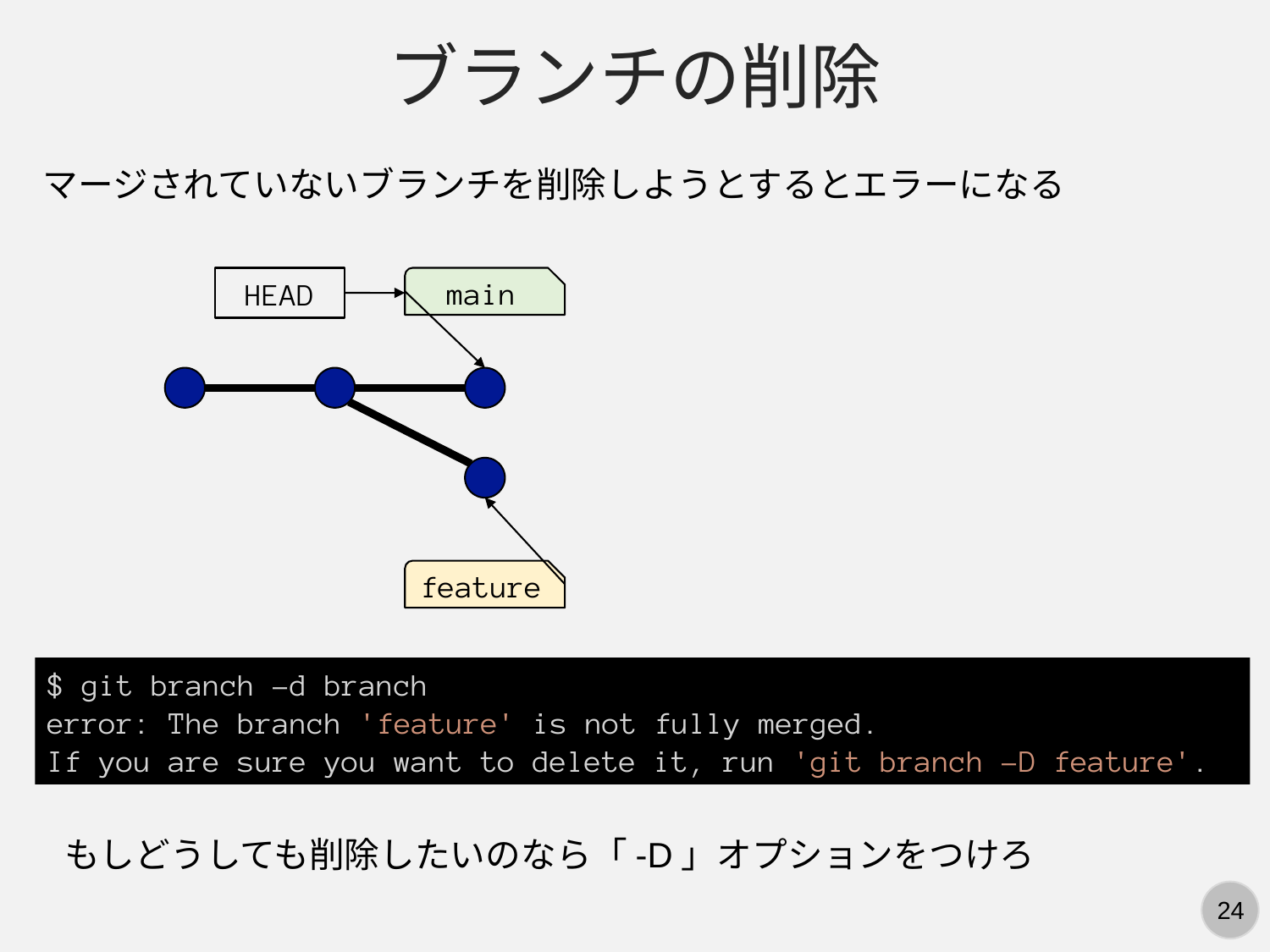

ブランチの削除
マージされていないブランチを削除しようとするとエラーになる
HEAD
main

feature
$ git branch -d branch
error: The branch 'feature' is not fully merged.
If you are sure you want to delete it, run 'git branch -D feature'.
もしどうしても削除したいのなら「-D」オプションをつけろ